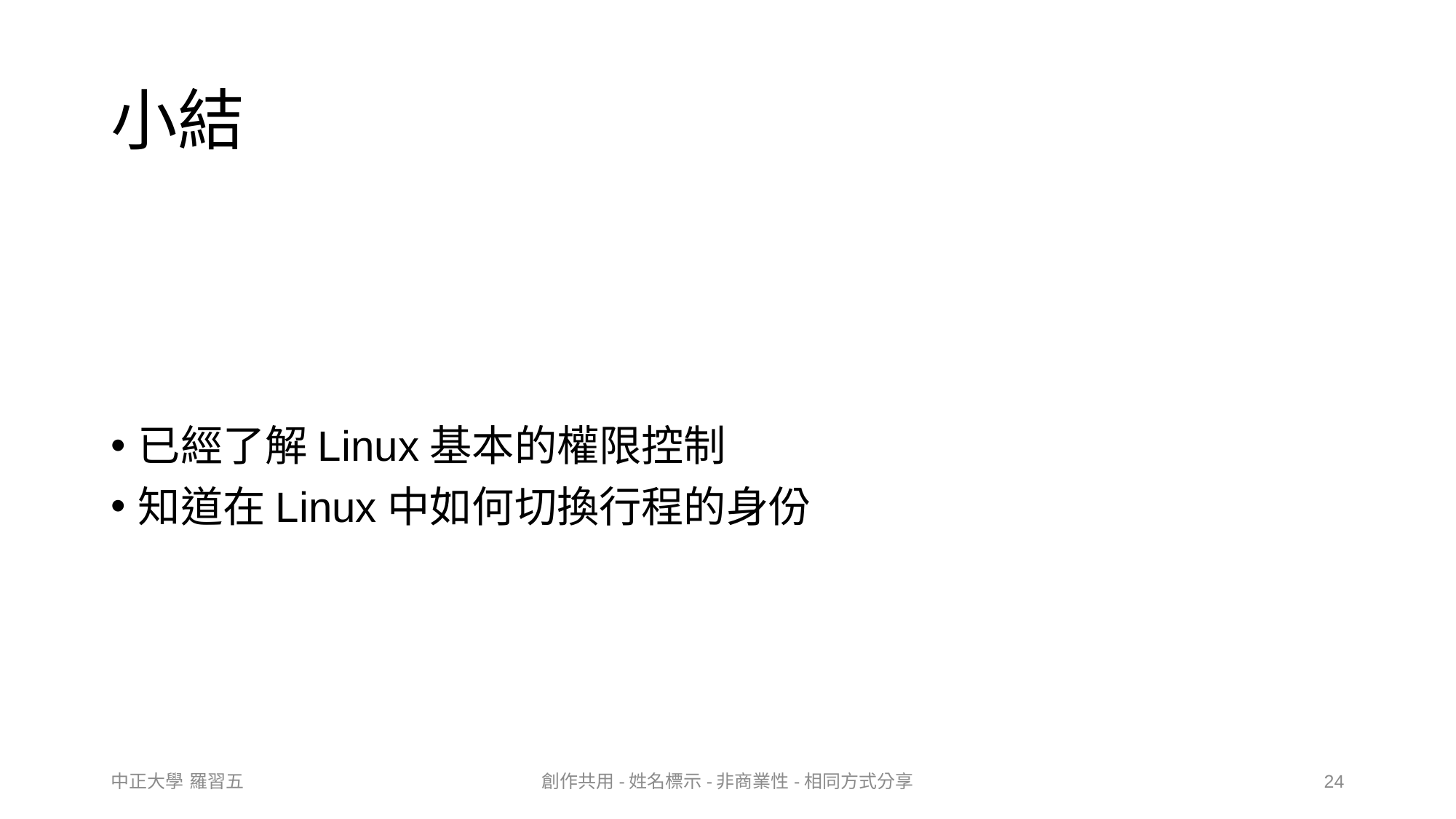

小結
已經了解Linux基本的權限控制
知道在Linux中如何切換行程的身份
中正大學 羅習五
創作共用-姓名標示-非商業性-相同方式分享
24